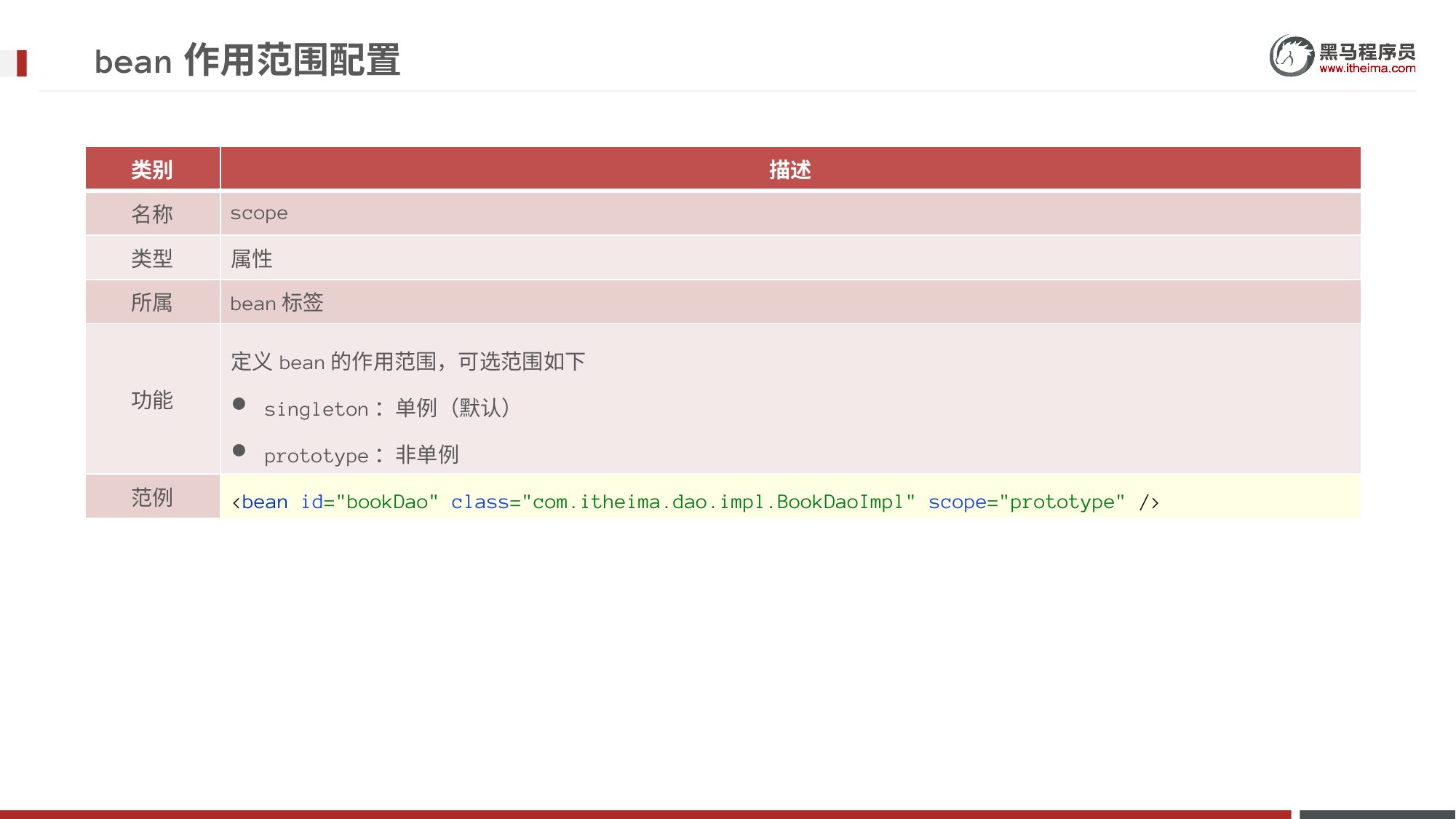

bean作用范围配置
| 类别 | 描述 |
| --- | --- |
| 名称 | scope |
| 类型 | 属性 |
| 所属 | bean标签 |
| 功能 | 定义bean的作用范围，可选范围如下 singleton：单例（默认） prototype：非单例 |
| 范例 | <bean id="bookDao" class="com.itheima.dao.impl.BookDaoImpl" scope="prototype" /> |